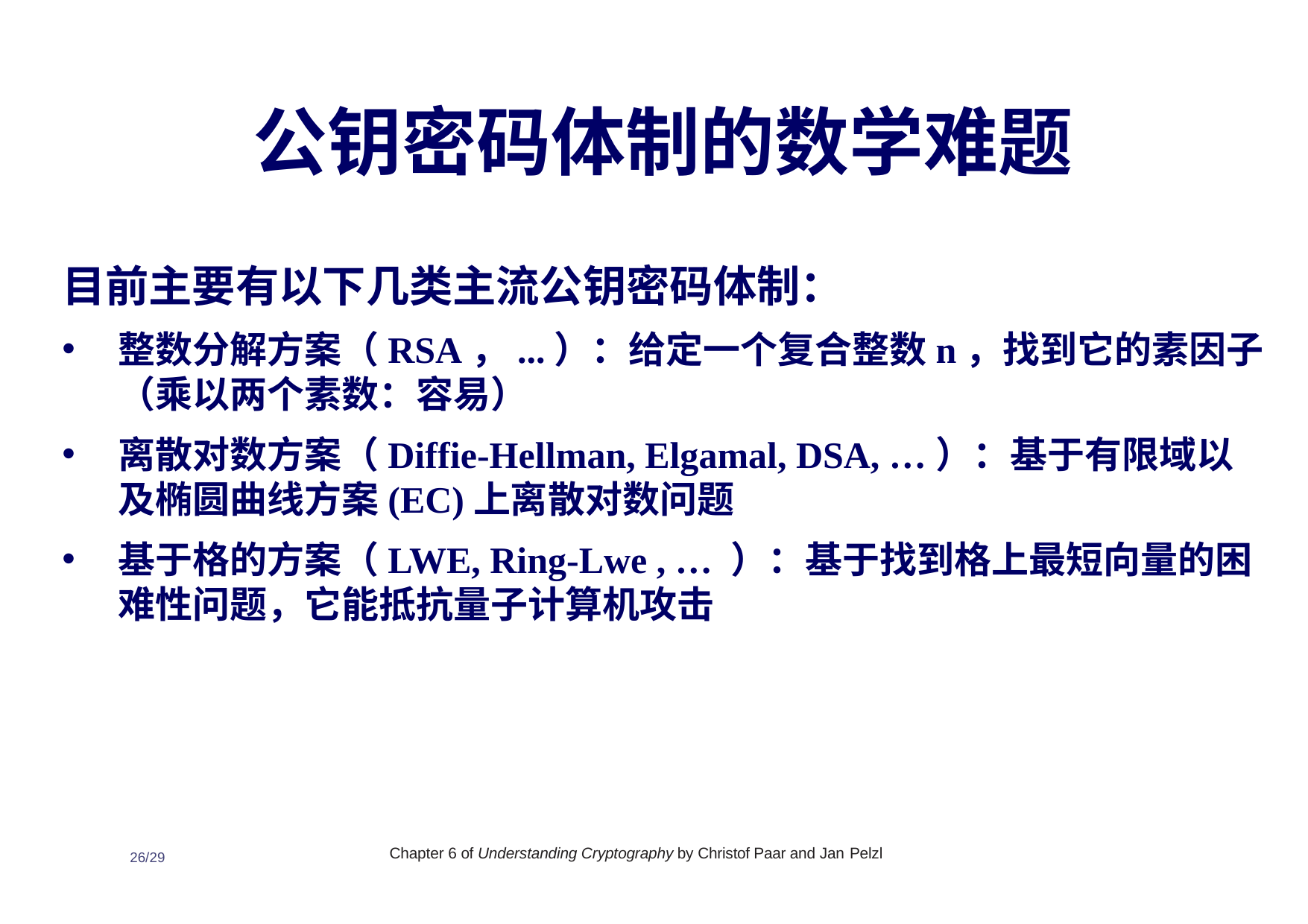

公钥密码体制的数学难题

目前主要有以下几类主流公钥密码体制：
整数分解方案（RSA，...）：给定一个复合整数n，找到它的素因子（乘以两个素数：容易）
离散对数方案（Diffie-Hellman, Elgamal, DSA, …）：基于有限域以及椭圆曲线方案(EC)上离散对数问题
基于格的方案（LWE, Ring-Lwe , … ）：基于找到格上最短向量的困难性问题，它能抵抗量子计算机攻击

Chapter 6 of Understanding Cryptography by Christof Paar and Jan Pelzl
26/29